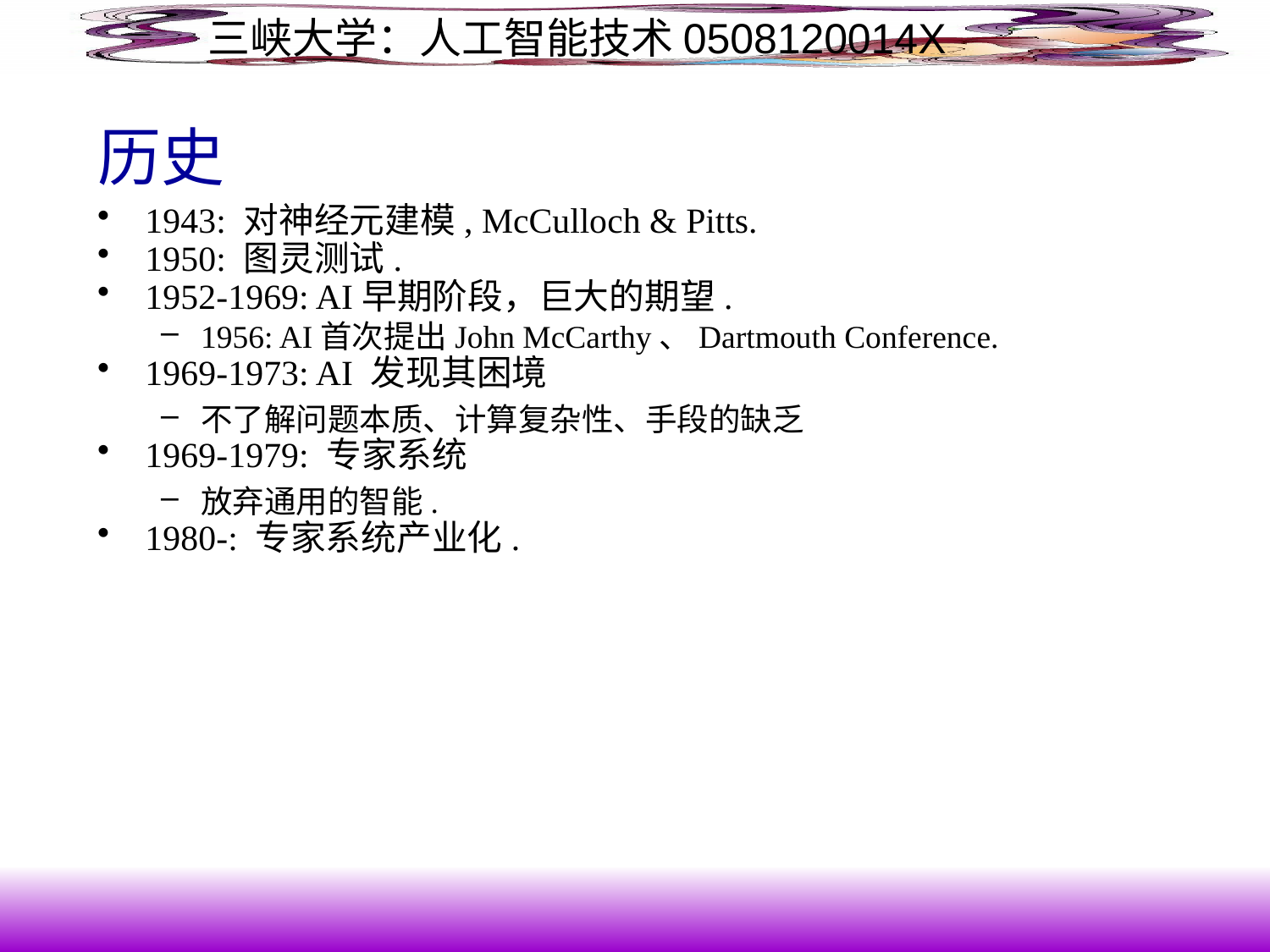

# 历史
1943: 对神经元建模, McCulloch & Pitts.
1950: 图灵测试.
1952-1969: AI早期阶段，巨大的期望.
1956: AI首次提出John McCarthy、Dartmouth Conference.
1969-1973: AI 发现其困境
不了解问题本质、计算复杂性、手段的缺乏
1969-1979: 专家系统
放弃通用的智能.
1980-: 专家系统产业化.